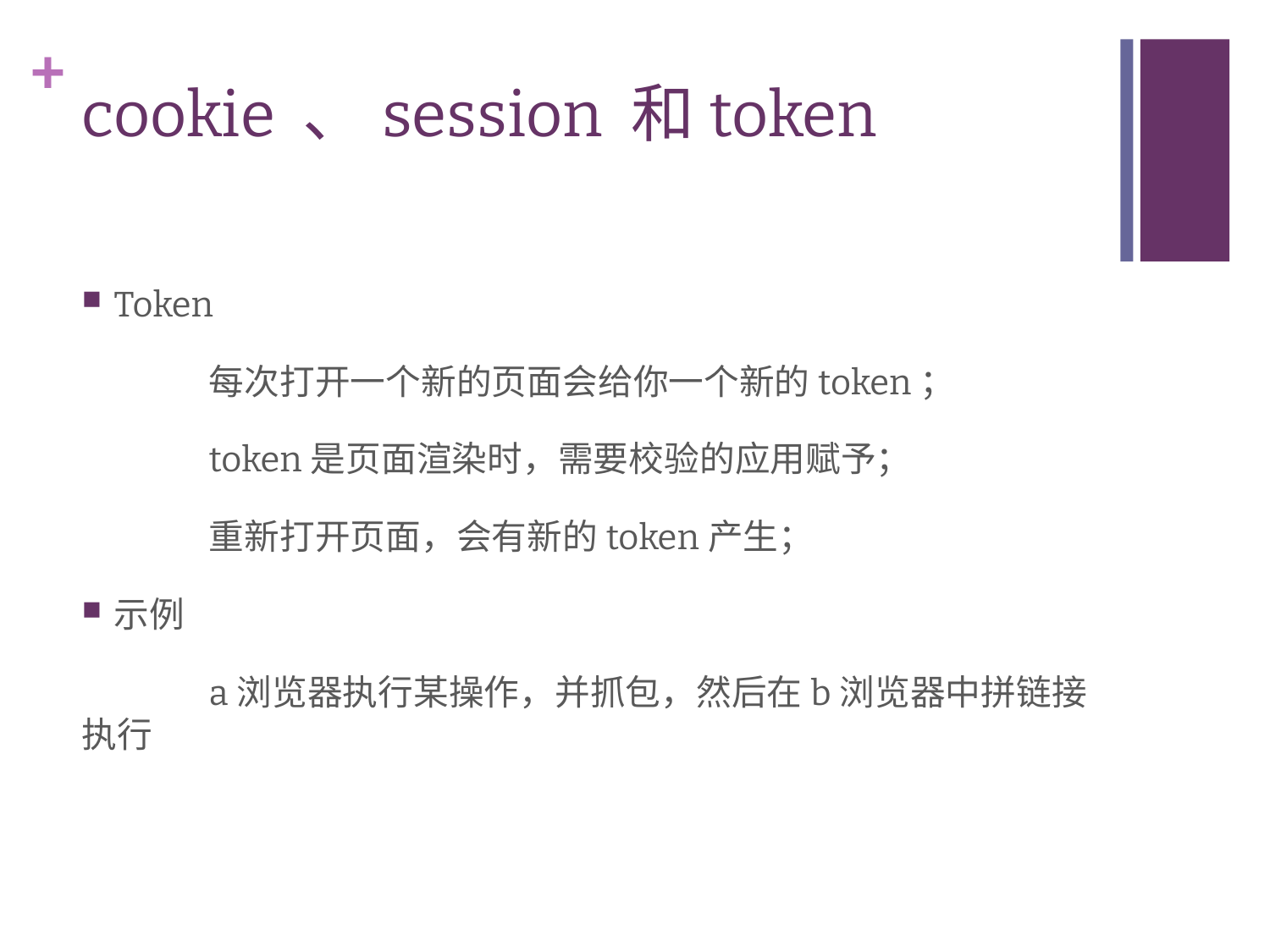

# cookie 、session 和token
Token
	每次打开一个新的页面会给你一个新的token；
	token是页面渲染时，需要校验的应用赋予；
	重新打开页面，会有新的token产生；
示例
	a浏览器执行某操作，并抓包，然后在b浏览器中拼链接执行